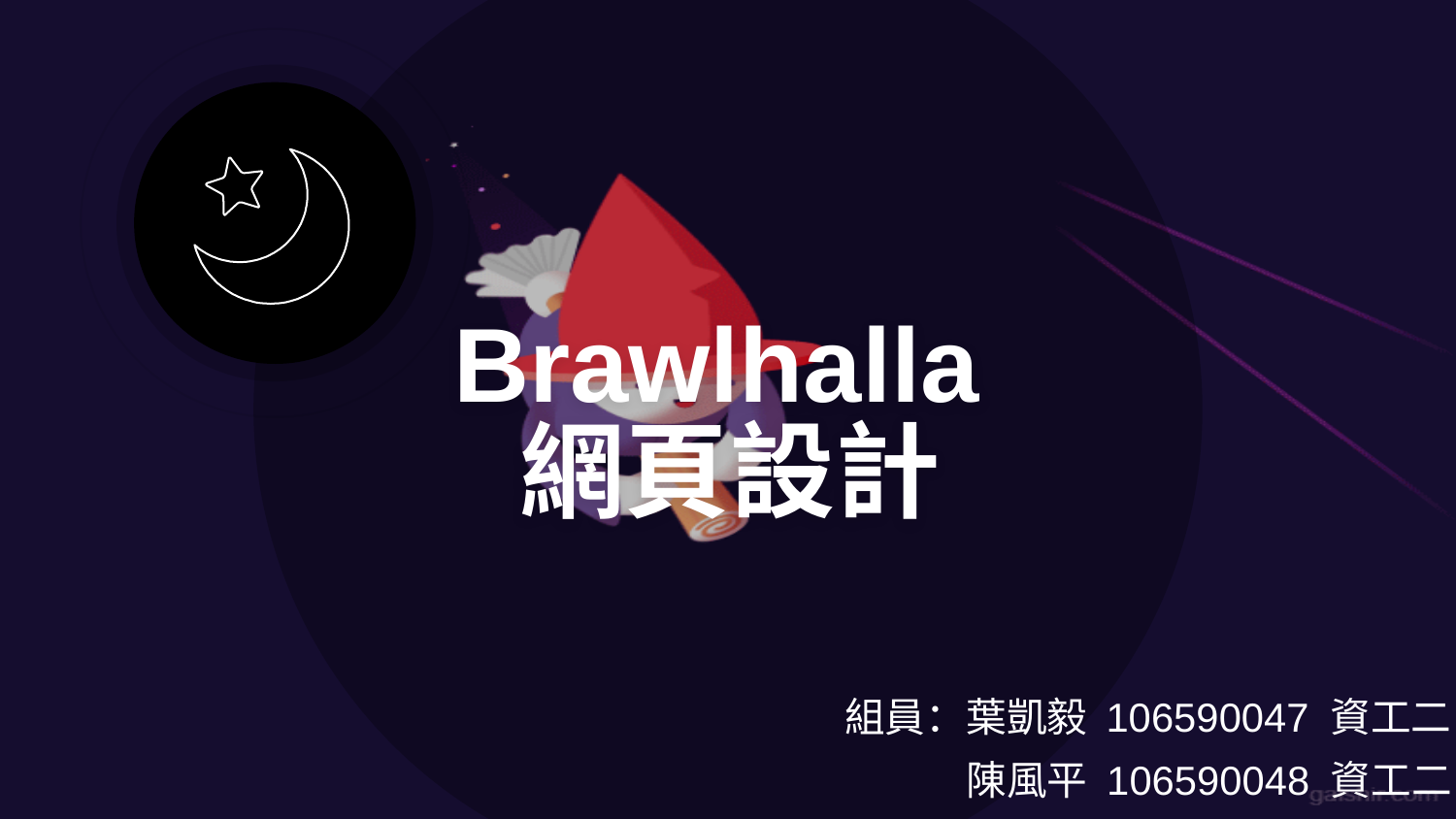

# Brawlhalla
網頁設計
組員：葉凱毅 106590047 資工二
陳風平 106590048 資工二